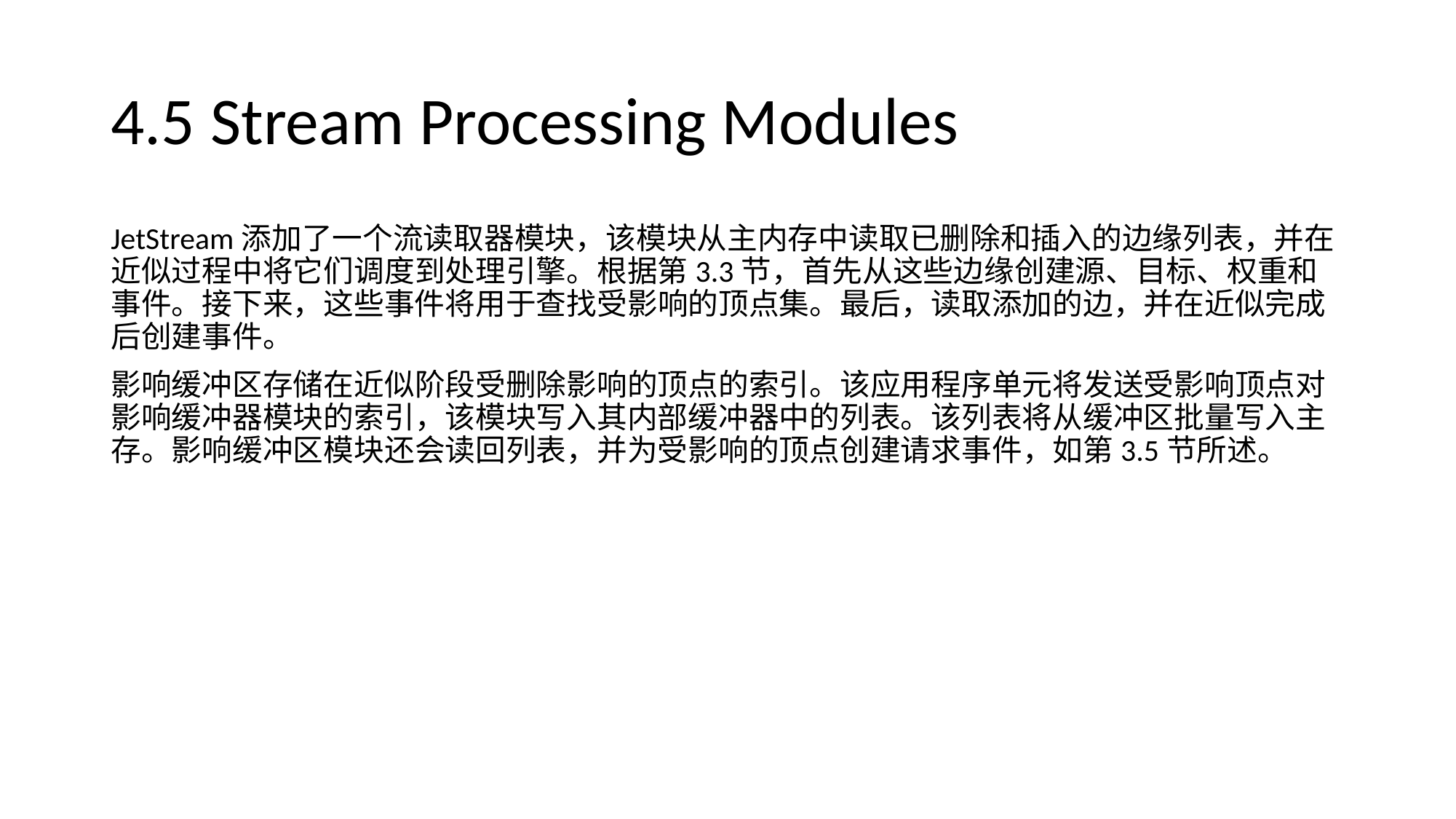

# 4.5 Stream Processing Modules
JetStream添加了一个流读取器模块，该模块从主内存中读取已删除和插入的边缘列表，并在近似过程中将它们调度到处理引擎。根据第3.3节，首先从这些边缘创建源、目标、权重和事件。接下来，这些事件将用于查找受影响的顶点集。最后，读取添加的边，并在近似完成后创建事件。
影响缓冲区存储在近似阶段受删除影响的顶点的索引。该应用程序单元将发送受影响顶点对影响缓冲器模块的索引，该模块写入其内部缓冲器中的列表。该列表将从缓冲区批量写入主存。影响缓冲区模块还会读回列表，并为受影响的顶点创建请求事件，如第3.5节所述。